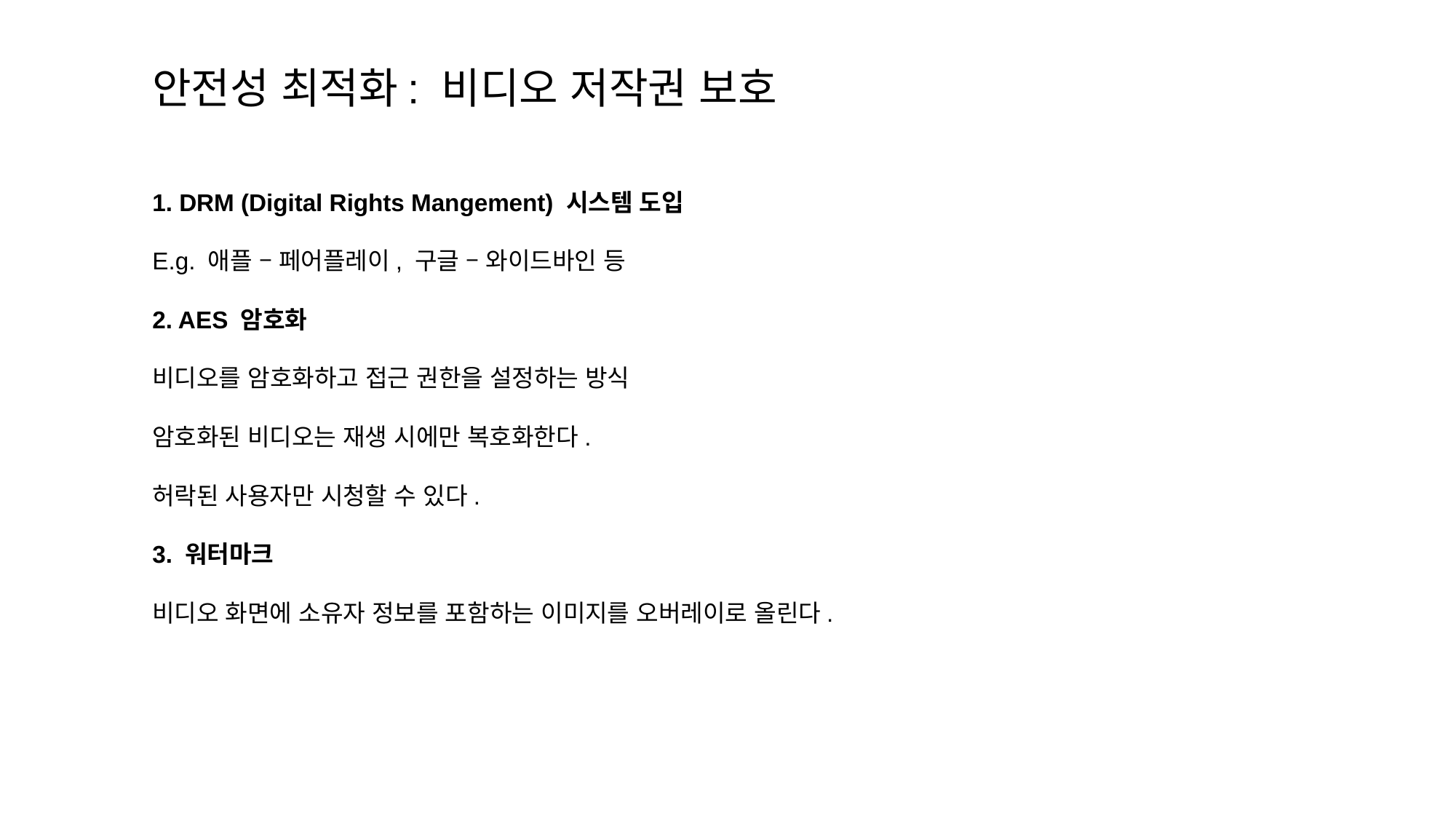

# 안전성 최적화: 비디오 저작권 보호
1. DRM (Digital Rights Mangement) 시스템 도입
E.g. 애플 – 페어플레이, 구글 – 와이드바인 등
2. AES 암호화
비디오를 암호화하고 접근 권한을 설정하는 방식
암호화된 비디오는 재생 시에만 복호화한다.
허락된 사용자만 시청할 수 있다.
3. 워터마크
비디오 화면에 소유자 정보를 포함하는 이미지를 오버레이로 올린다.